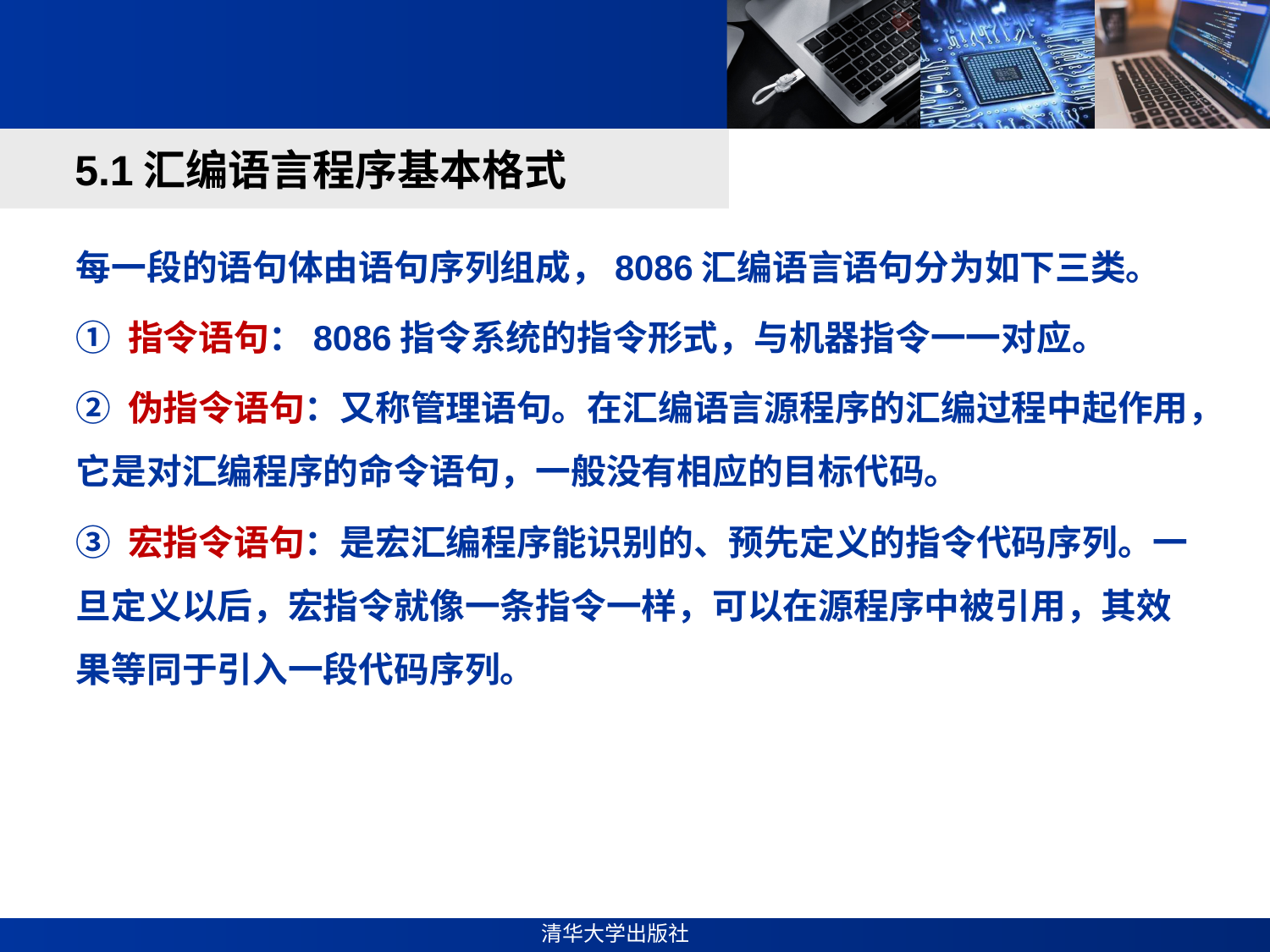

#
5.1汇编语言程序基本格式

每一段的语句体由语句序列组成，8086汇编语言语句分为如下三类。
① 指令语句：8086指令系统的指令形式，与机器指令一一对应。
② 伪指令语句：又称管理语句。在汇编语言源程序的汇编过程中起作用，它是对汇编程序的命令语句，一般没有相应的目标代码。
③ 宏指令语句：是宏汇编程序能识别的、预先定义的指令代码序列。一旦定义以后，宏指令就像一条指令一样，可以在源程序中被引用，其效果等同于引入一段代码序列。